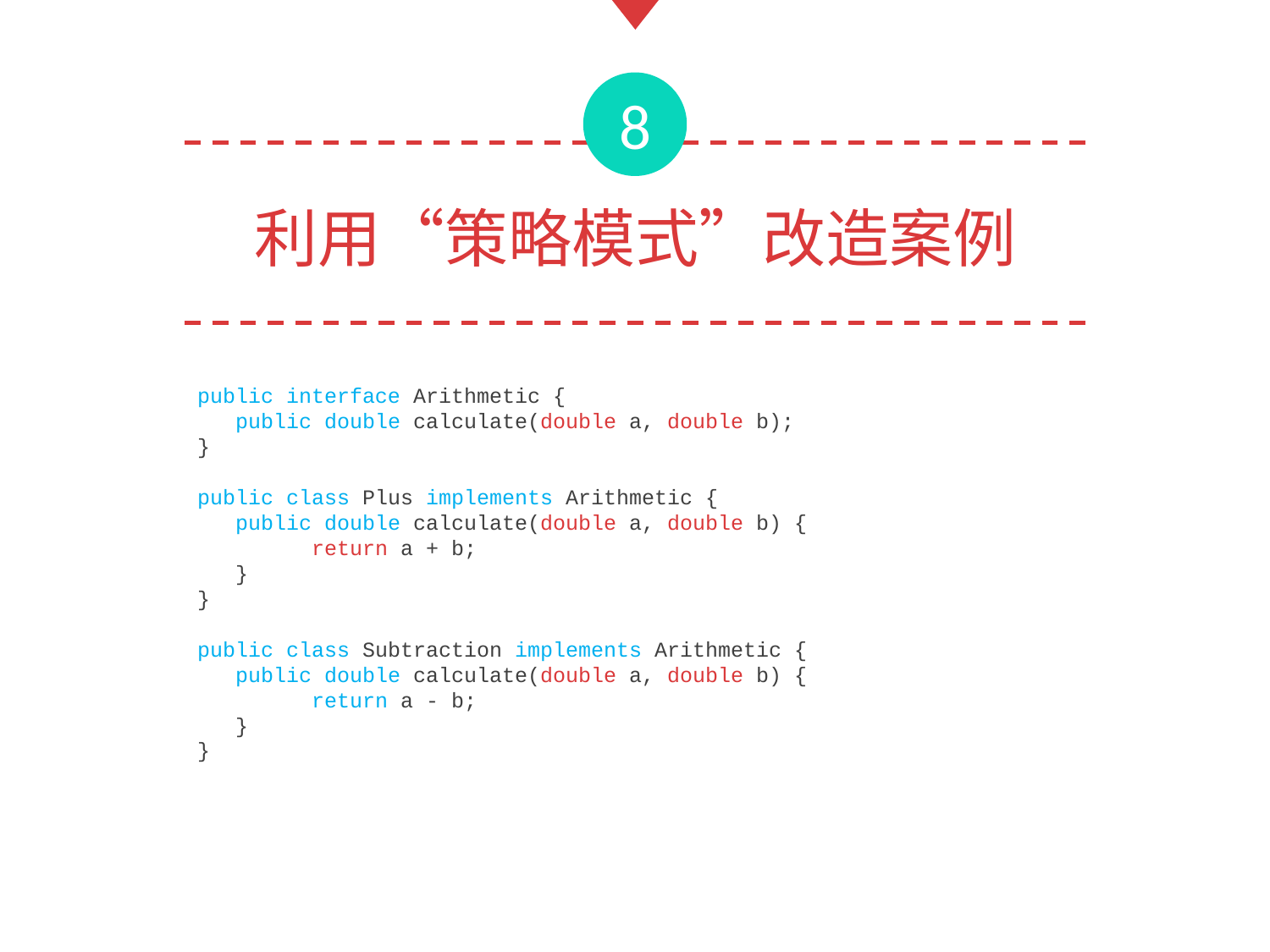

8
利用“策略模式”改造案例
public interface Arithmetic {
   public double calculate(double a, double b);
}

public class Plus implements Arithmetic {
   public double calculate(double a, double b) {
         return a + b;
   }
}

public class Subtraction implements Arithmetic {
   public double calculate(double a, double b) {
         return a - b;
   }
}